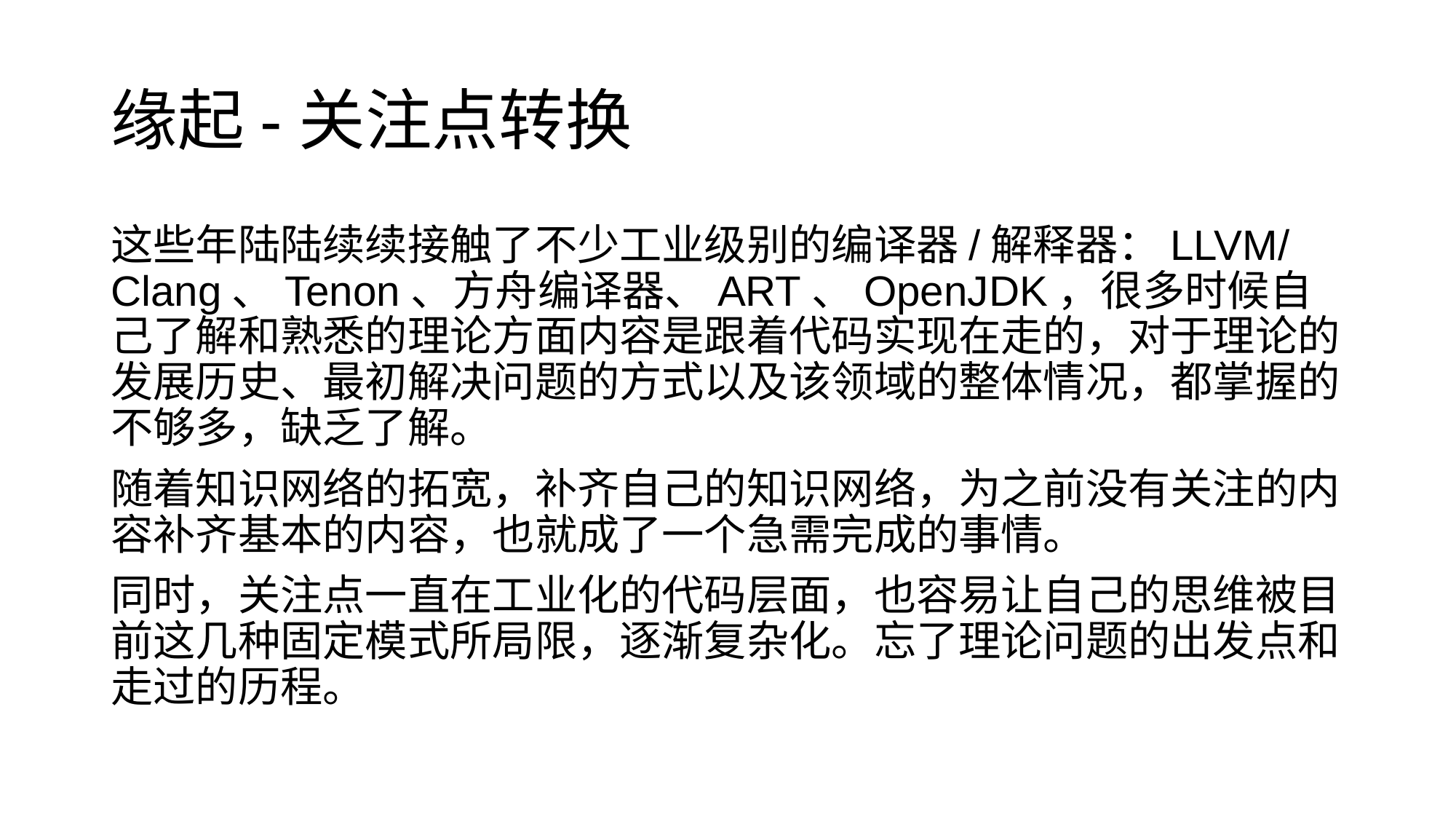

# 缘起-关注点转换
这些年陆陆续续接触了不少工业级别的编译器/解释器：LLVM/Clang、Tenon、方舟编译器、ART、OpenJDK，很多时候自己了解和熟悉的理论方面内容是跟着代码实现在走的，对于理论的发展历史、最初解决问题的方式以及该领域的整体情况，都掌握的不够多，缺乏了解。
随着知识网络的拓宽，补齐自己的知识网络，为之前没有关注的内容补齐基本的内容，也就成了一个急需完成的事情。
同时，关注点一直在工业化的代码层面，也容易让自己的思维被目前这几种固定模式所局限，逐渐复杂化。忘了理论问题的出发点和走过的历程。